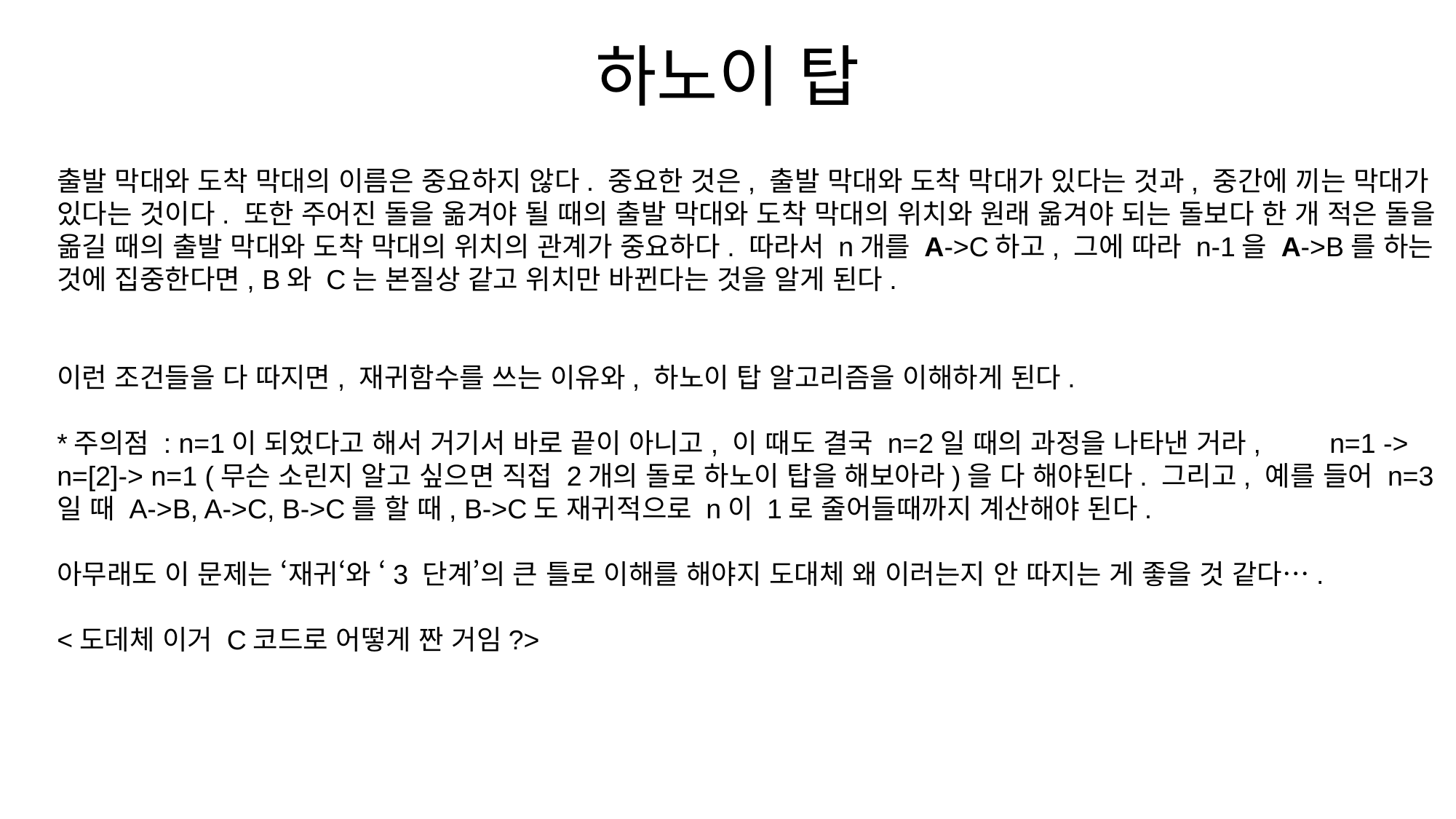

# 하노이 탑
출발 막대와 도착 막대의 이름은 중요하지 않다. 중요한 것은, 출발 막대와 도착 막대가 있다는 것과, 중간에 끼는 막대가 있다는 것이다. 또한 주어진 돌을 옮겨야 될 때의 출발 막대와 도착 막대의 위치와 원래 옮겨야 되는 돌보다 한 개 적은 돌을 옮길 때의 출발 막대와 도착 막대의 위치의 관계가 중요하다. 따라서 n개를 A->C하고, 그에 따라 n-1을 A->B를 하는 것에 집중한다면, B와 C는 본질상 같고 위치만 바뀐다는 것을 알게 된다.

이런 조건들을 다 따지면, 재귀함수를 쓰는 이유와, 하노이 탑 알고리즘을 이해하게 된다.

*주의점 : n=1이 되었다고 해서 거기서 바로 끝이 아니고, 이 때도 결국 n=2일 때의 과정을 나타낸 거라,         n=1 -> n=[2]-> n=1 (무슨 소린지 알고 싶으면 직접 2개의 돌로 하노이 탑을 해보아라)을 다 해야된다. 그리고, 예를 들어 n=3일 때 A->B, A->C, B->C를 할 때, B->C도 재귀적으로 n이 1로 줄어들때까지 계산해야 된다.

아무래도 이 문제는 ‘재귀‘와 ‘3 단계’의 큰 틀로 이해를 해야지 도대체 왜 이러는지 안 따지는 게 좋을 것 같다….

<도데체 이거 C코드로 어떻게 짠 거임?>